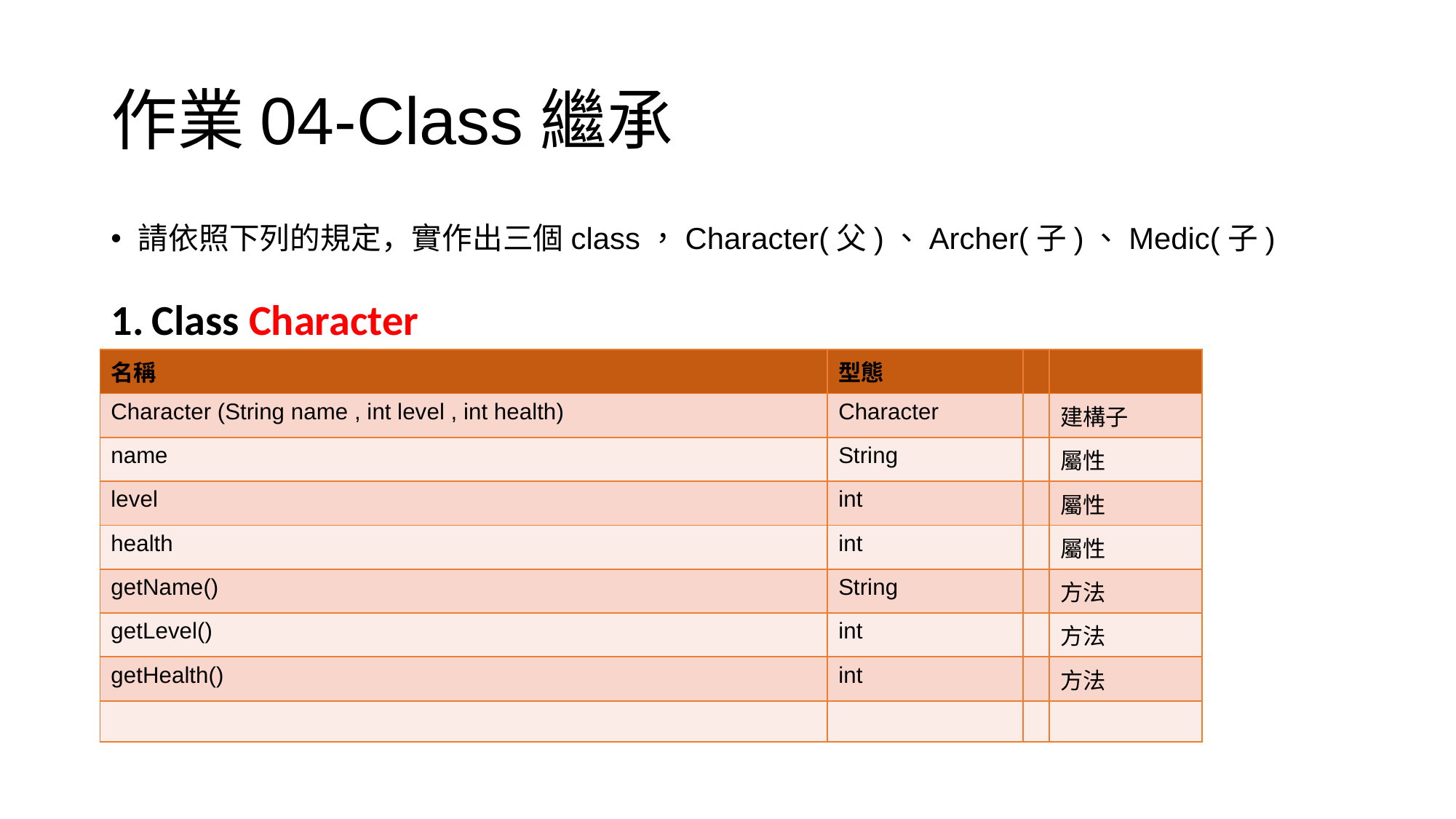

# 作業04-Class繼承
請依照下列的規定，實作出三個class，Character(父)、Archer(子)、Medic(子)
Class Character
| 名稱 | 型態 |  |  |
| --- | --- | --- | --- |
| Character (String name , int level , int health) | Character |  | 建構子 |
| name | String |  | 屬性 |
| level | int |  | 屬性 |
| health | int |  | 屬性 |
| getName() | String |  | 方法 |
| getLevel() | int |  | 方法 |
| getHealth() | int |  | 方法 |
|  |  |  |  |